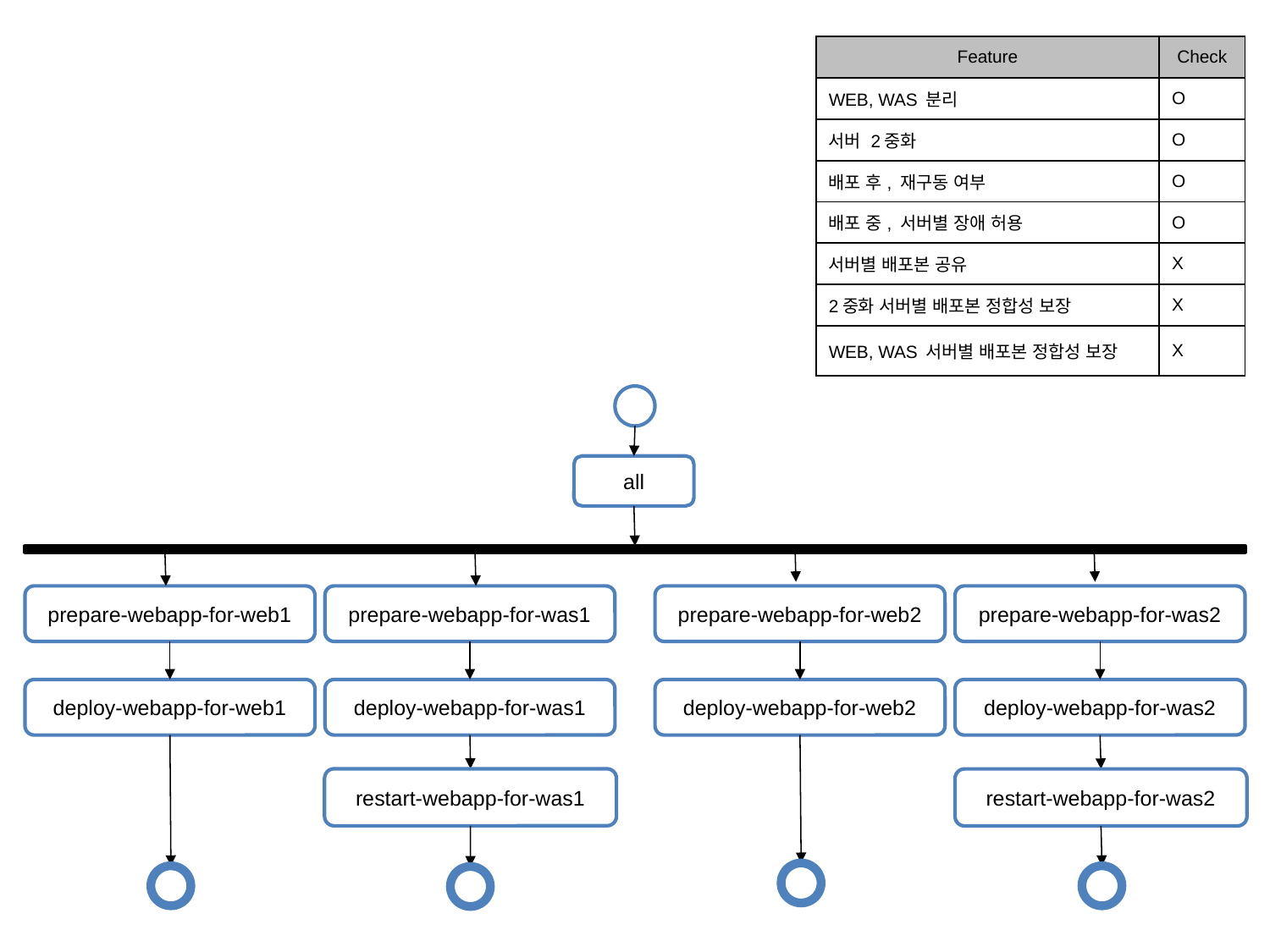

| Feature | Check |
| --- | --- |
| WEB, WAS 분리 | O |
| 서버 2중화 | O |
| 배포 후, 재구동 여부 | O |
| 배포 중, 서버별 장애 허용 | O |
| 서버별 배포본 공유 | X |
| 2중화 서버별 배포본 정합성 보장 | X |
| WEB, WAS 서버별 배포본 정합성 보장 | X |

all

prepare-webapp-for-web2
prepare-webapp-for-web1
prepare-webapp-for-was1
prepare-webapp-for-was2
deploy-webapp-for-web2
deploy-webapp-for-web1
deploy-webapp-for-was1
deploy-webapp-for-was2
restart-webapp-for-was1
restart-webapp-for-was2